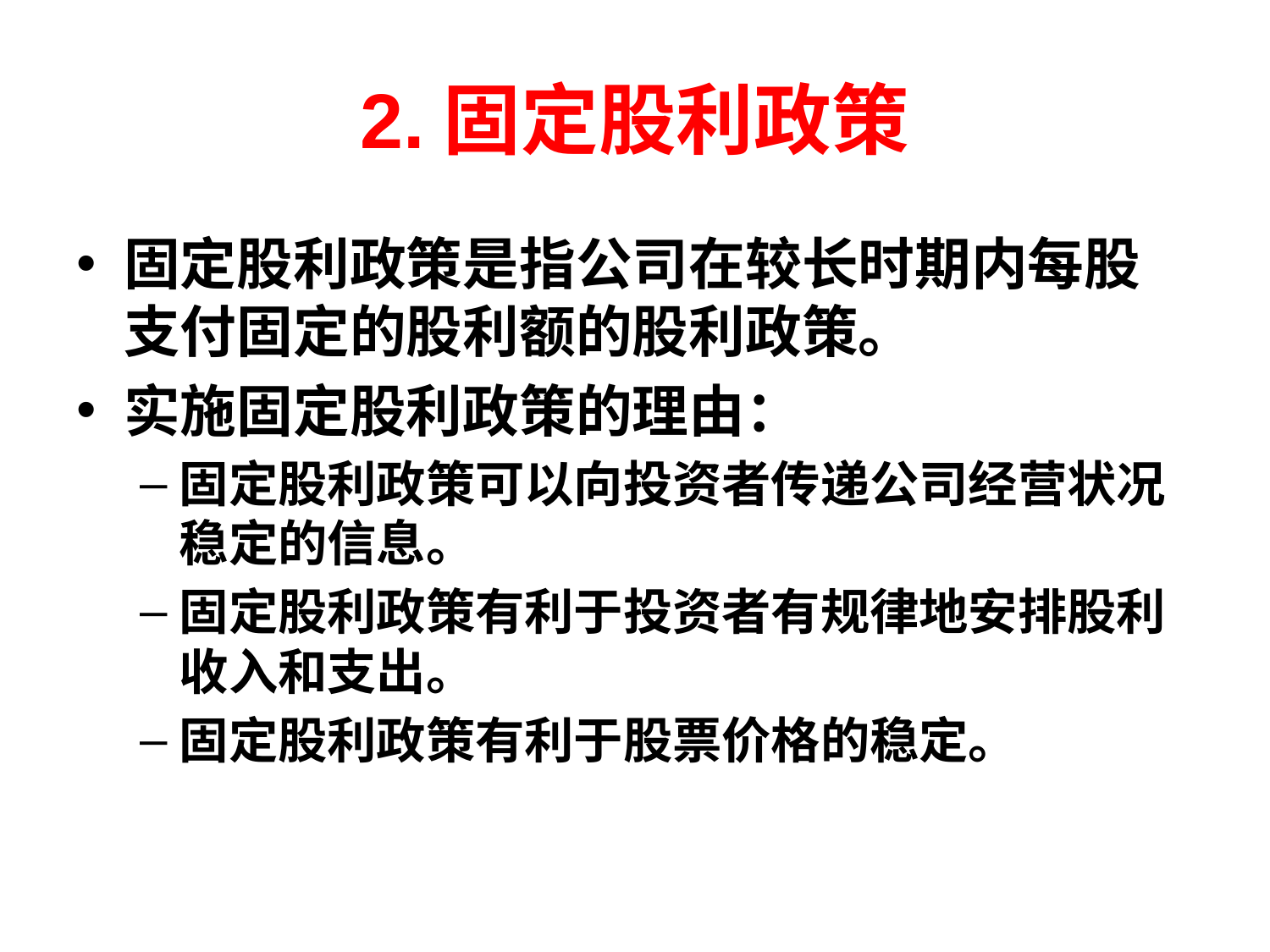

2.固定股利政策
固定股利政策是指公司在较长时期内每股支付固定的股利额的股利政策。
实施固定股利政策的理由：
固定股利政策可以向投资者传递公司经营状况稳定的信息。
固定股利政策有利于投资者有规律地安排股利收入和支出。
固定股利政策有利于股票价格的稳定。